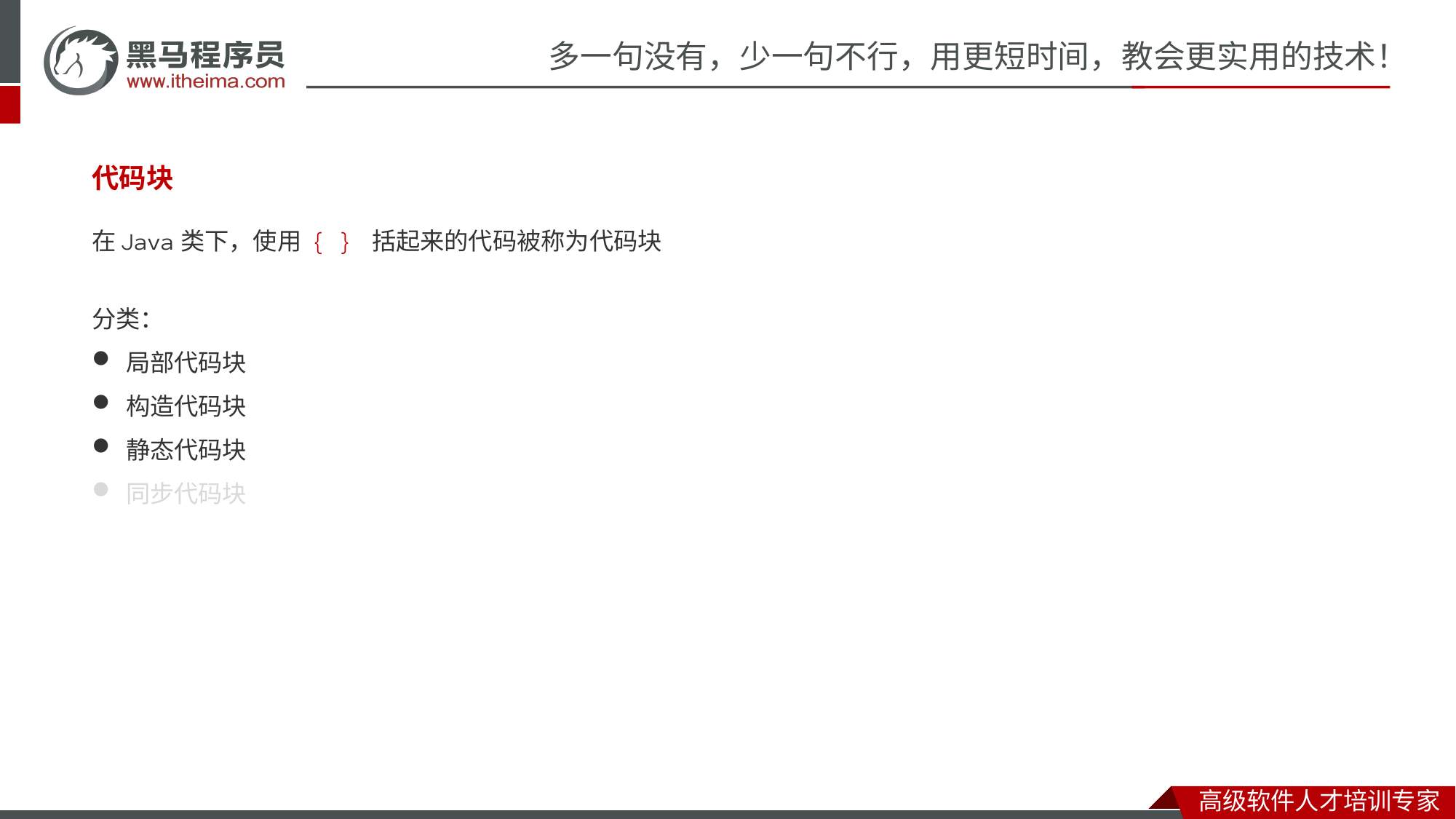

代码块
在Java类下，使用 { } 括起来的代码被称为代码块
分类：
局部代码块
构造代码块
静态代码块
同步代码块